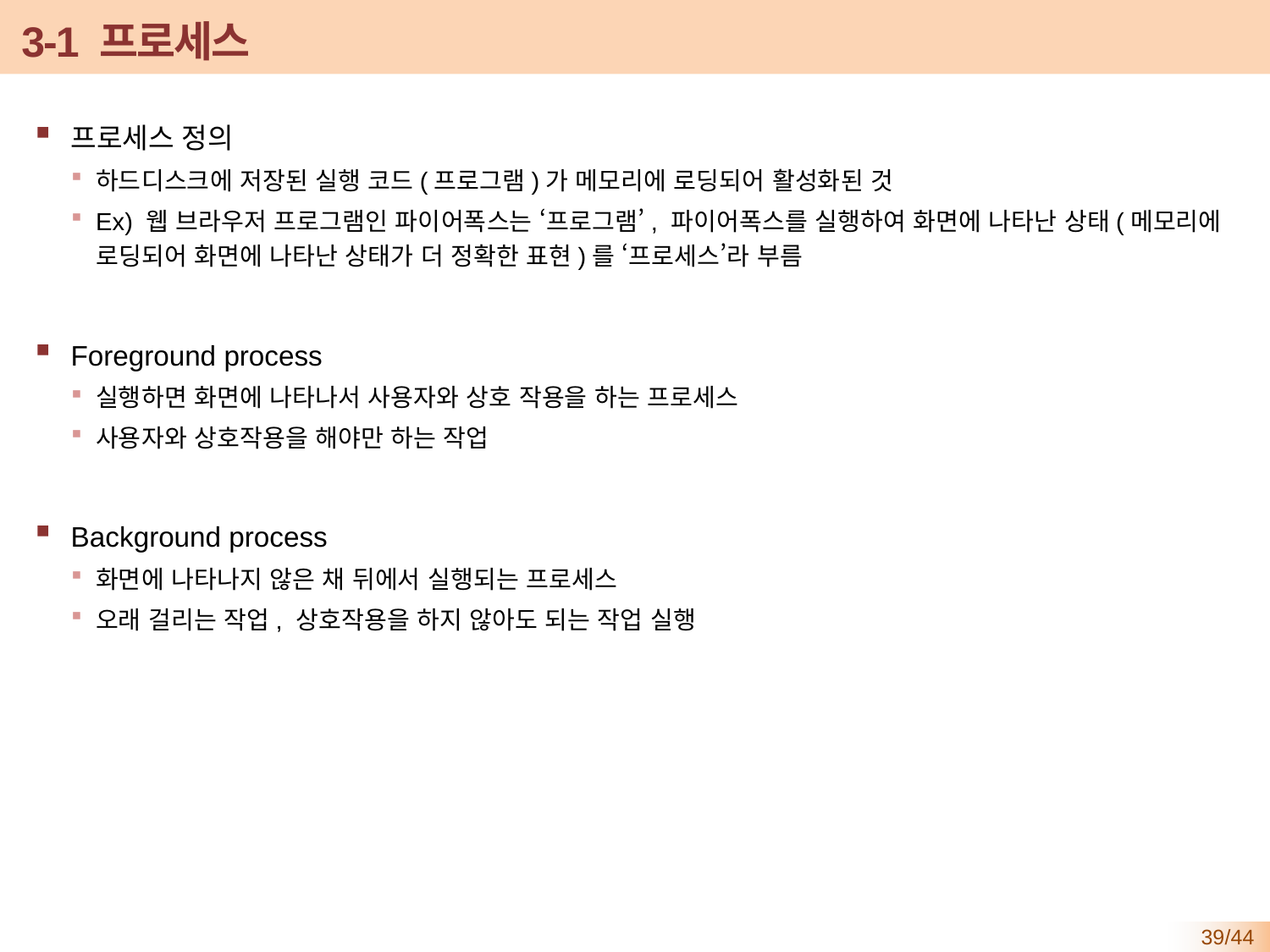

# 3-1 프로세스
프로세스 정의
하드디스크에 저장된 실행 코드(프로그램)가 메모리에 로딩되어 활성화된 것
Ex) 웹 브라우저 프로그램인 파이어폭스는 ‘프로그램’, 파이어폭스를 실행하여 화면에 나타난 상태(메모리에 로딩되어 화면에 나타난 상태가 더 정확한 표현)를 ‘프로세스’라 부름

Foreground process
실행하면 화면에 나타나서 사용자와 상호 작용을 하는 프로세스
사용자와 상호작용을 해야만 하는 작업

Background process
화면에 나타나지 않은 채 뒤에서 실행되는 프로세스
오래 걸리는 작업, 상호작용을 하지 않아도 되는 작업 실행